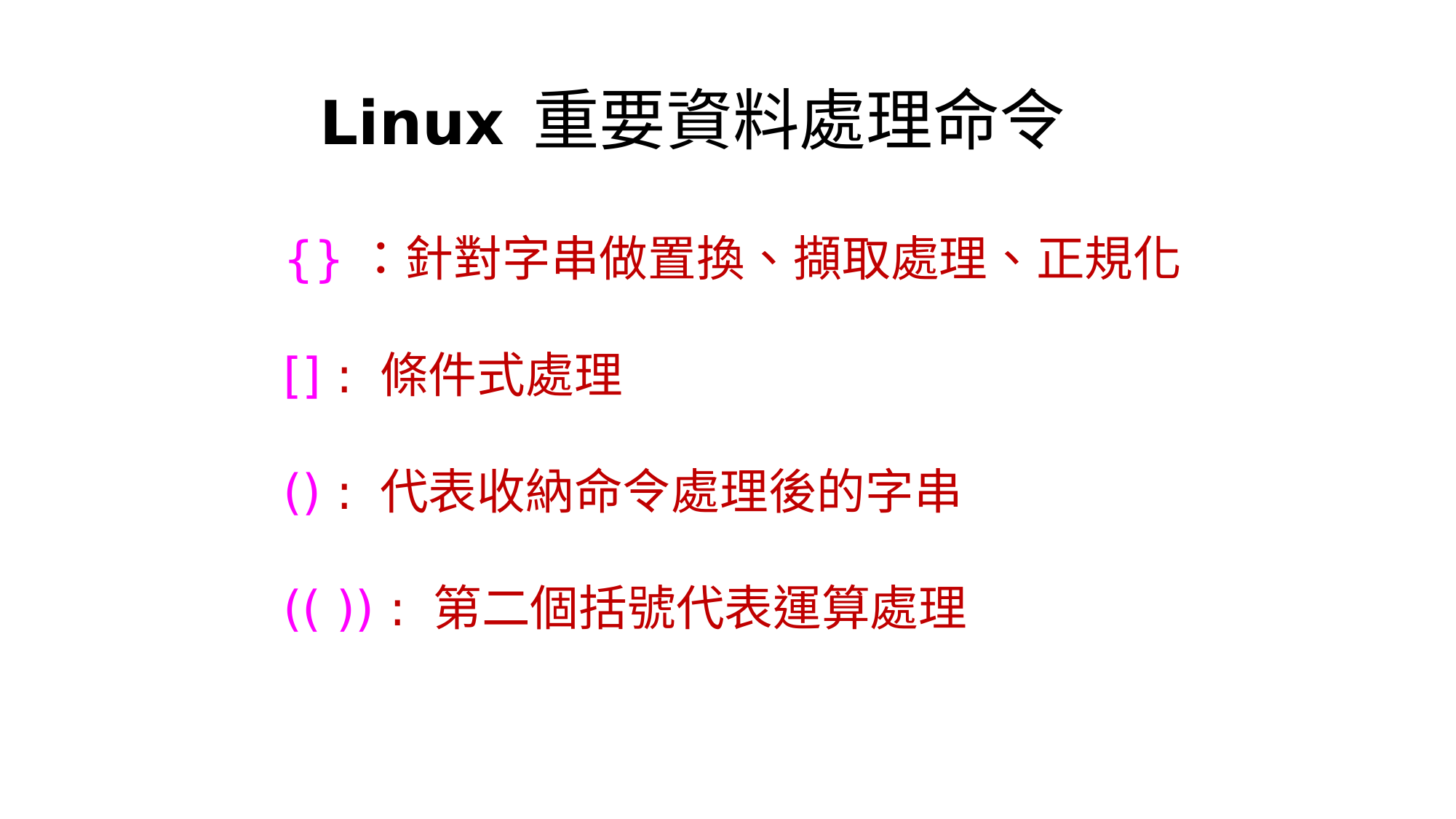

Linux 重要資料處理命令
{}：針對字串做置換、擷取處理、正規化

[] : 條件式處理

() : 代表收納命令處理後的字串

(( )) : 第二個括號代表運算處理